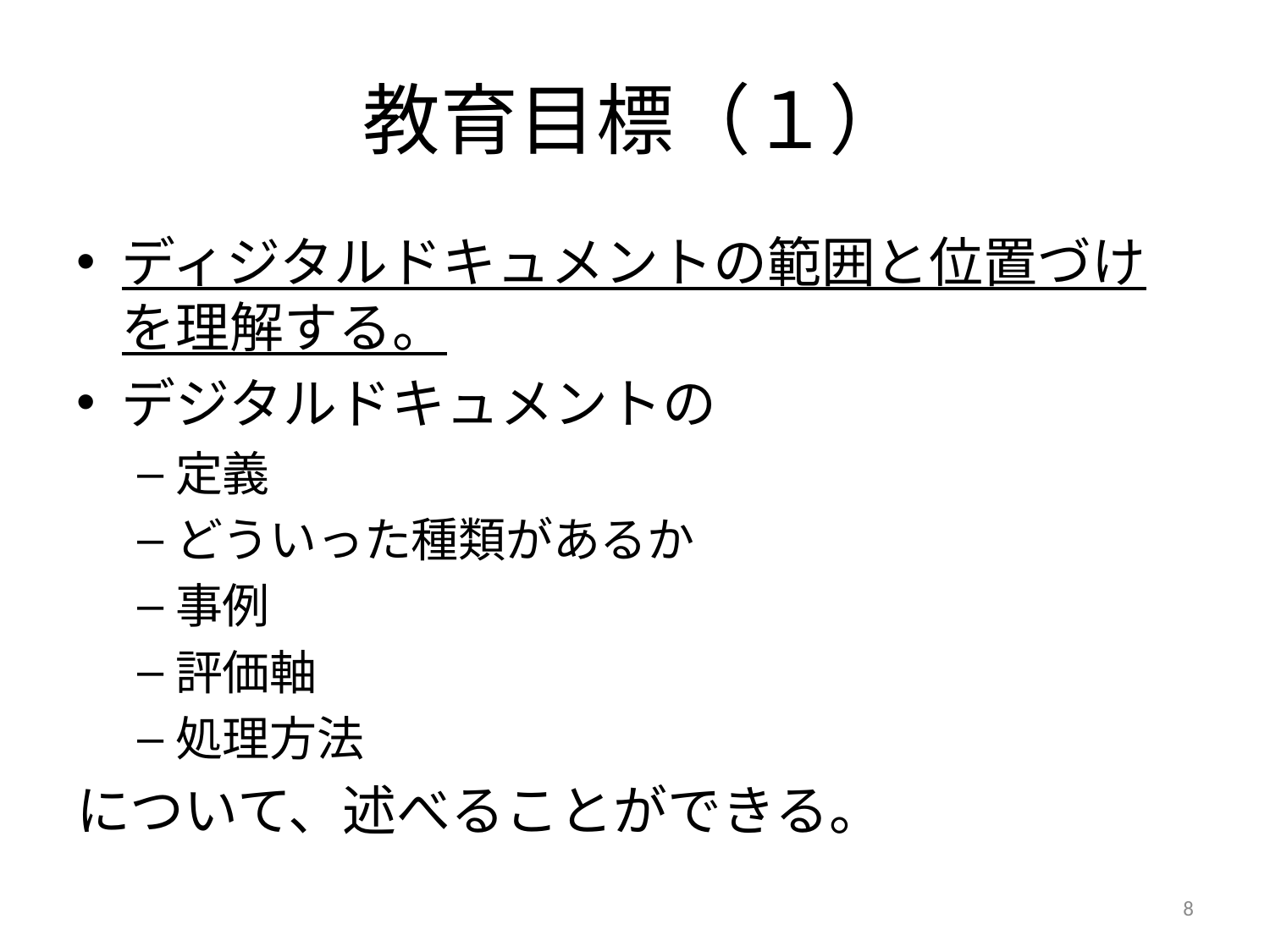

# 教育目標（１）
ディジタルドキュメントの範囲と位置づけを理解する。
デジタルドキュメントの
定義
どういった種類があるか
事例
評価軸
処理方法
について、述べることができる。
8